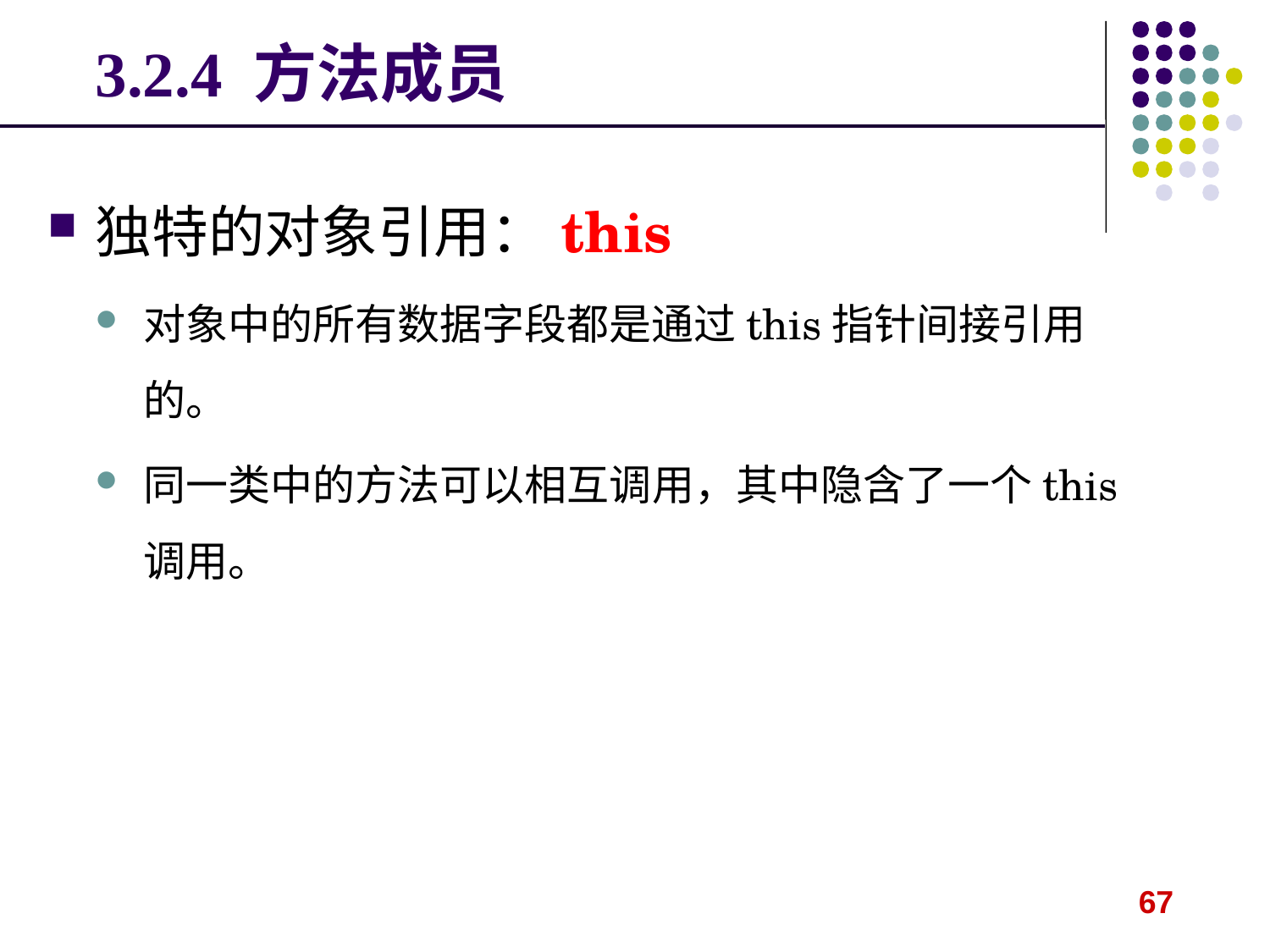

# 3.2.4 方法成员
独特的对象引用：this
对象中的所有数据字段都是通过this指针间接引用的。
同一类中的方法可以相互调用，其中隐含了一个this调用。